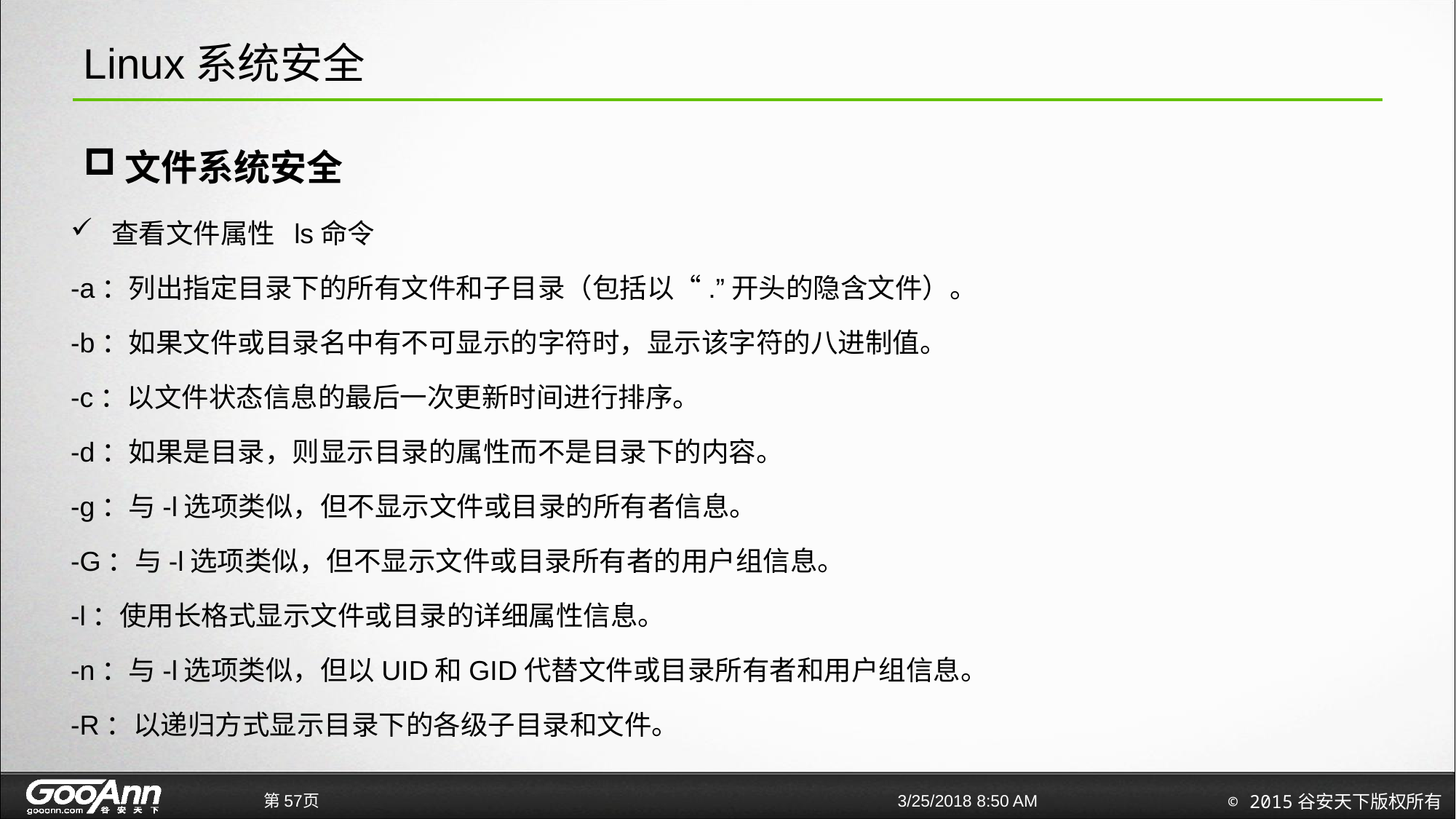

# Linux系统安全
文件系统安全
查看文件属性  ls命令
-a：列出指定目录下的所有文件和子目录（包括以“.”开头的隐含文件）。
-b：如果文件或目录名中有不可显示的字符时，显示该字符的八进制值。
-c：以文件状态信息的最后一次更新时间进行排序。
-d：如果是目录，则显示目录的属性而不是目录下的内容。
-g：与-l选项类似，但不显示文件或目录的所有者信息。
-G：与-l选项类似，但不显示文件或目录所有者的用户组信息。
-l：使用长格式显示文件或目录的详细属性信息。
-n：与-l选项类似，但以UID和GID代替文件或目录所有者和用户组信息。
-R：以递归方式显示目录下的各级子目录和文件。